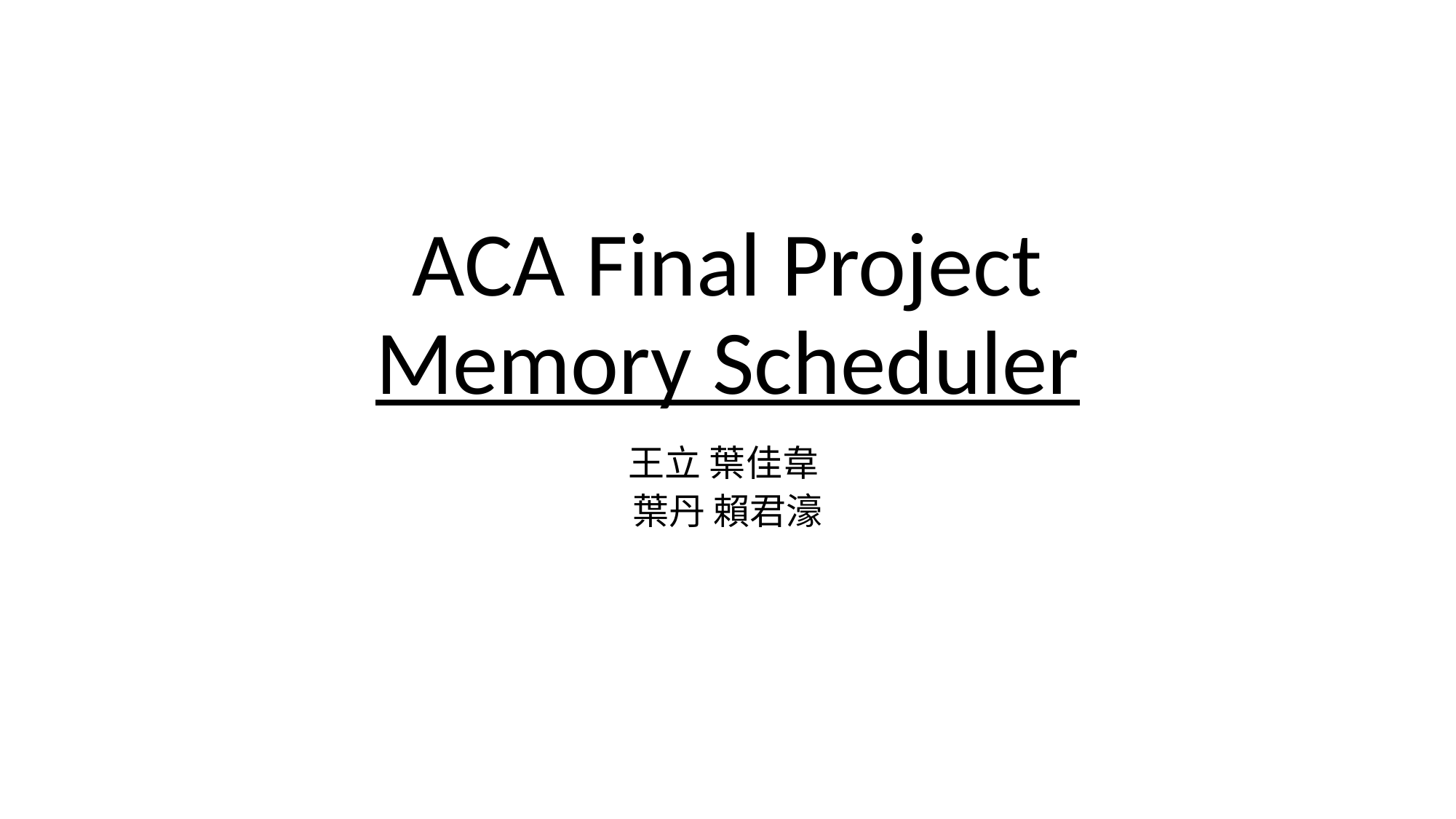

# ACA Final Project Memory Scheduler
王立 葉佳韋
葉丹 賴君濠